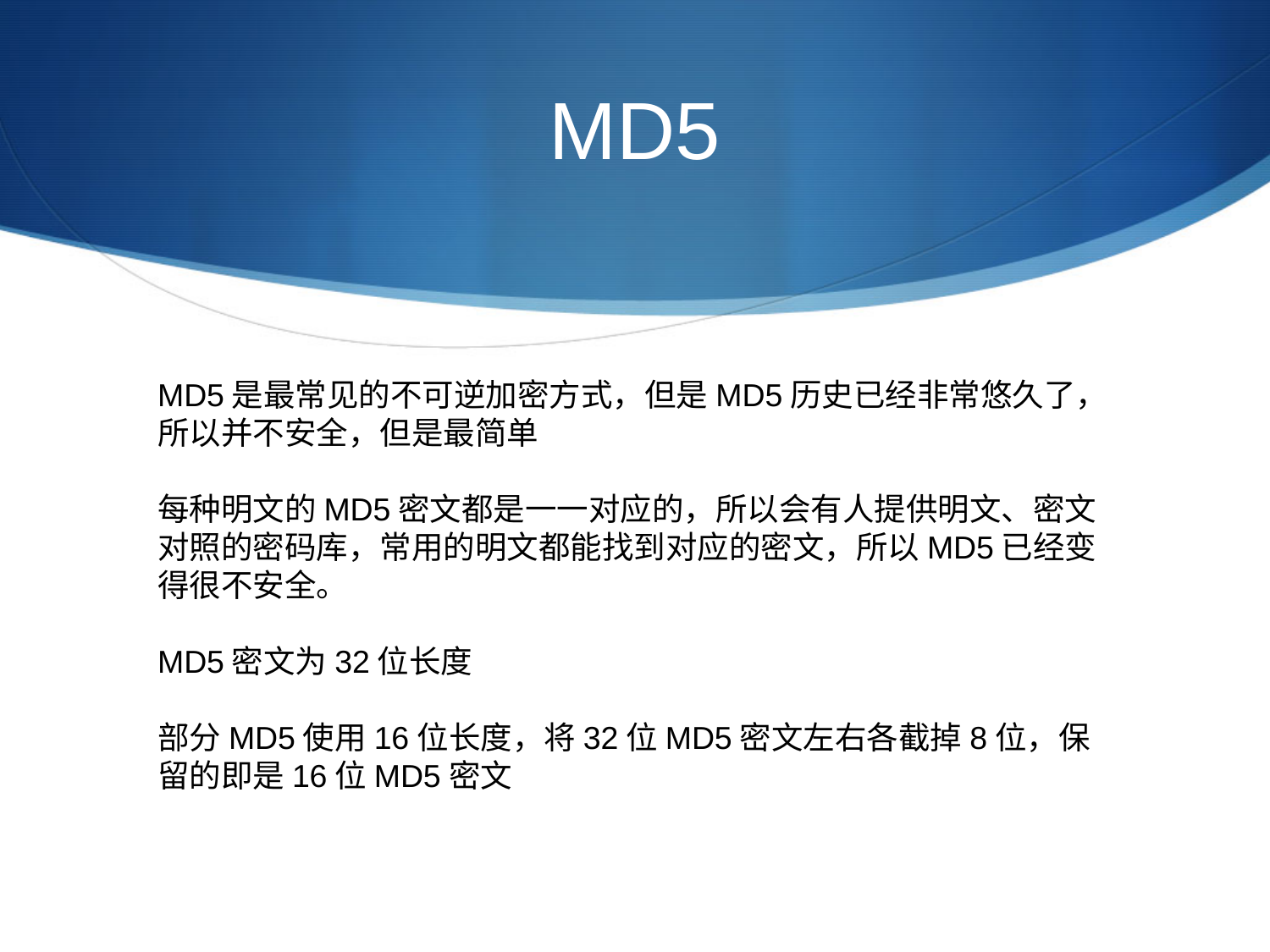

# MD5
MD5是最常见的不可逆加密方式，但是MD5历史已经非常悠久了，所以并不安全，但是最简单

每种明文的MD5密文都是一一对应的，所以会有人提供明文、密文对照的密码库，常用的明文都能找到对应的密文，所以MD5已经变得很不安全。

MD5密文为32位长度

部分MD5使用16位长度，将32位MD5密文左右各截掉8位，保留的即是16位MD5密文